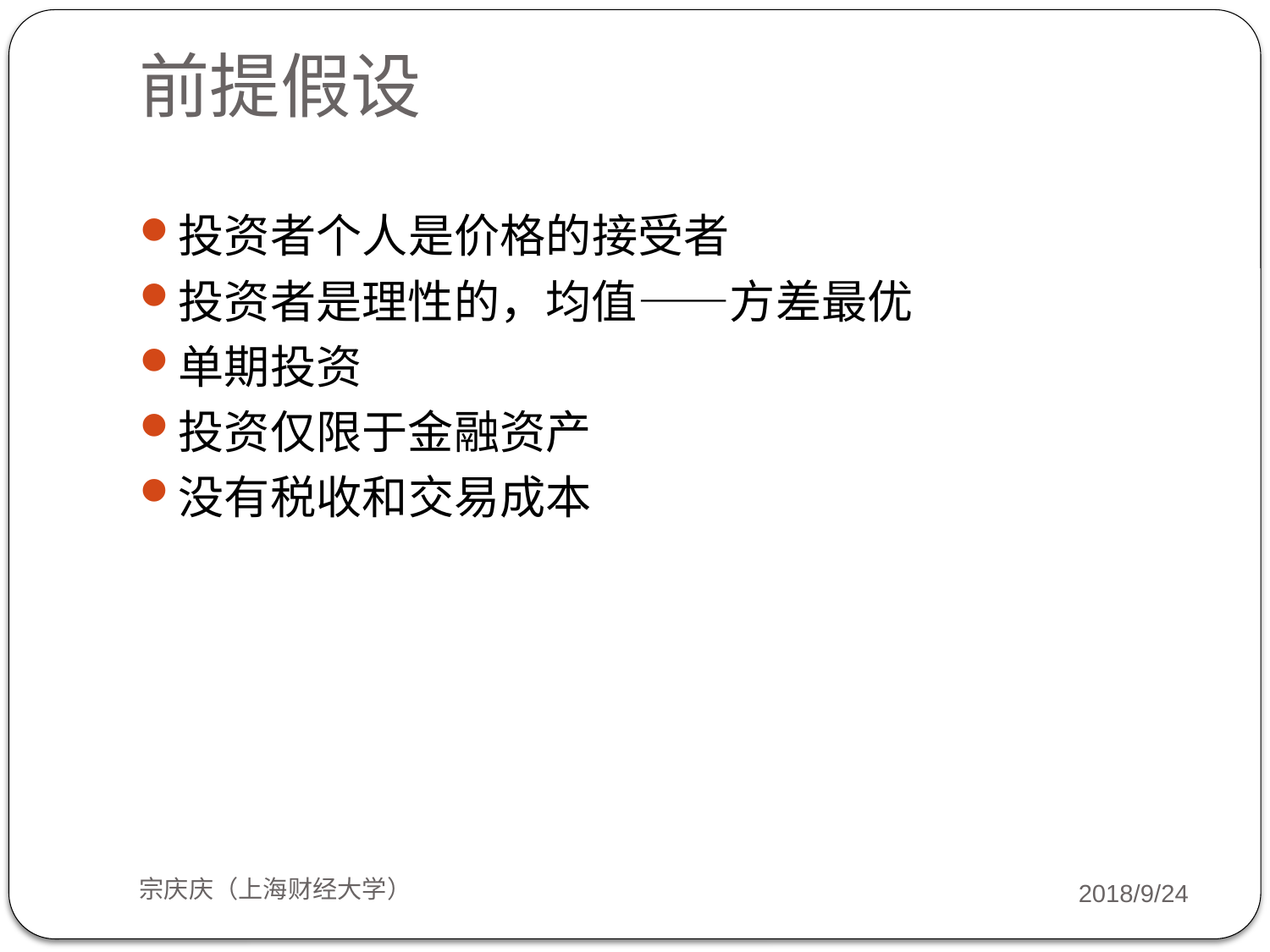

# 前提假设
投资者个人是价格的接受者
投资者是理性的，均值——方差最优
单期投资
投资仅限于金融资产
没有税收和交易成本
宗庆庆（上海财经大学）
2018/9/24